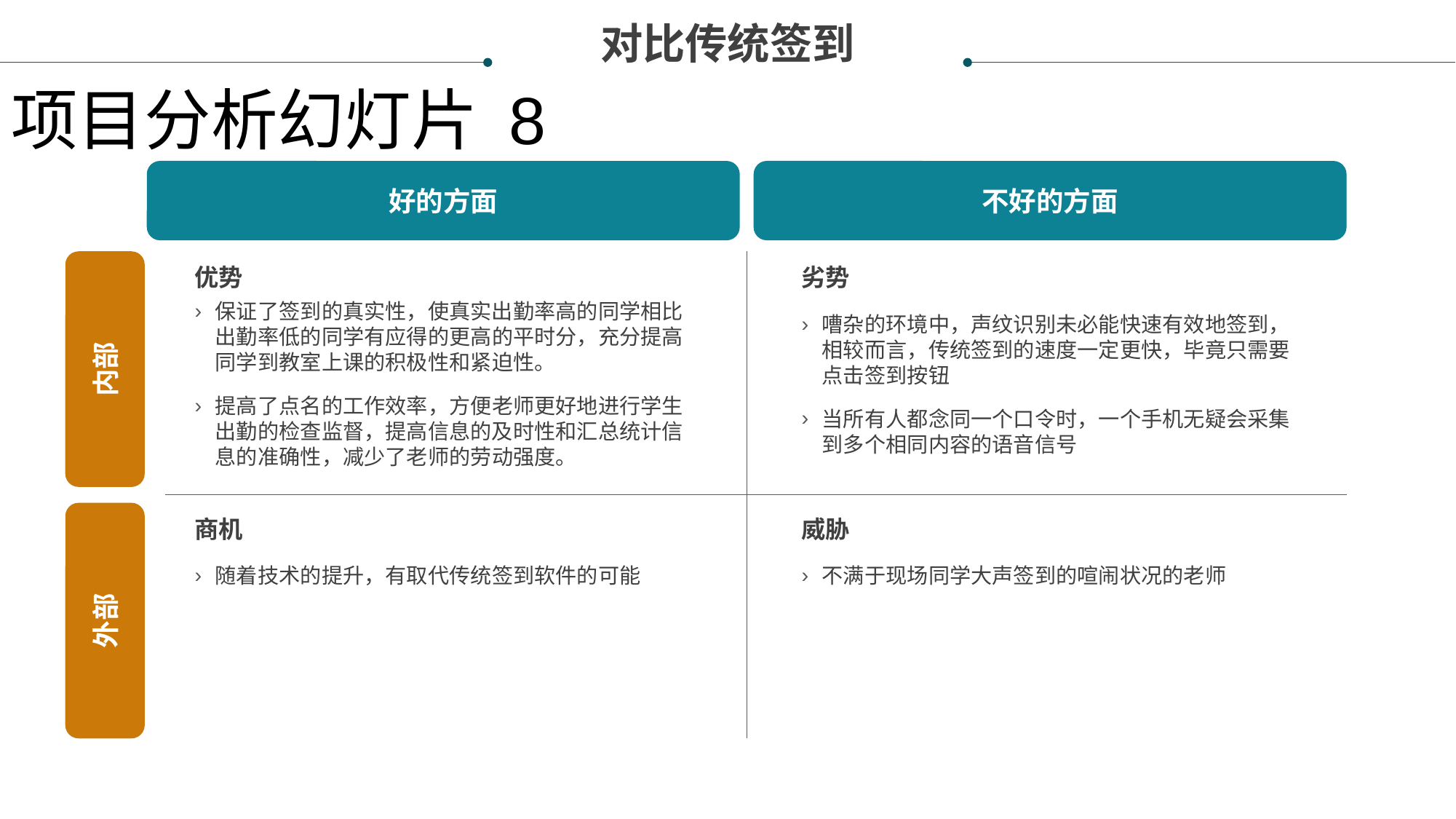

对比传统签到
项目分析幻灯片 8
好的方面
不好的方面
优势
劣势
保证了签到的真实性，使真实出勤率高的同学相比出勤率低的同学有应得的更高的平时分，充分提高同学到教室上课的积极性和紧迫性。
提高了点名的工作效率，方便老师更好地进行学生出勤的检查监督，提高信息的及时性和汇总统计信息的准确性，减少了老师的劳动强度。
嘈杂的环境中，声纹识别未必能快速有效地签到，相较而言，传统签到的速度一定更快，毕竟只需要点击签到按钮
当所有人都念同一个口令时，一个手机无疑会采集到多个相同内容的语音信号
内部
商机
威胁
随着技术的提升，有取代传统签到软件的可能
不满于现场同学大声签到的喧闹状况的老师
外部